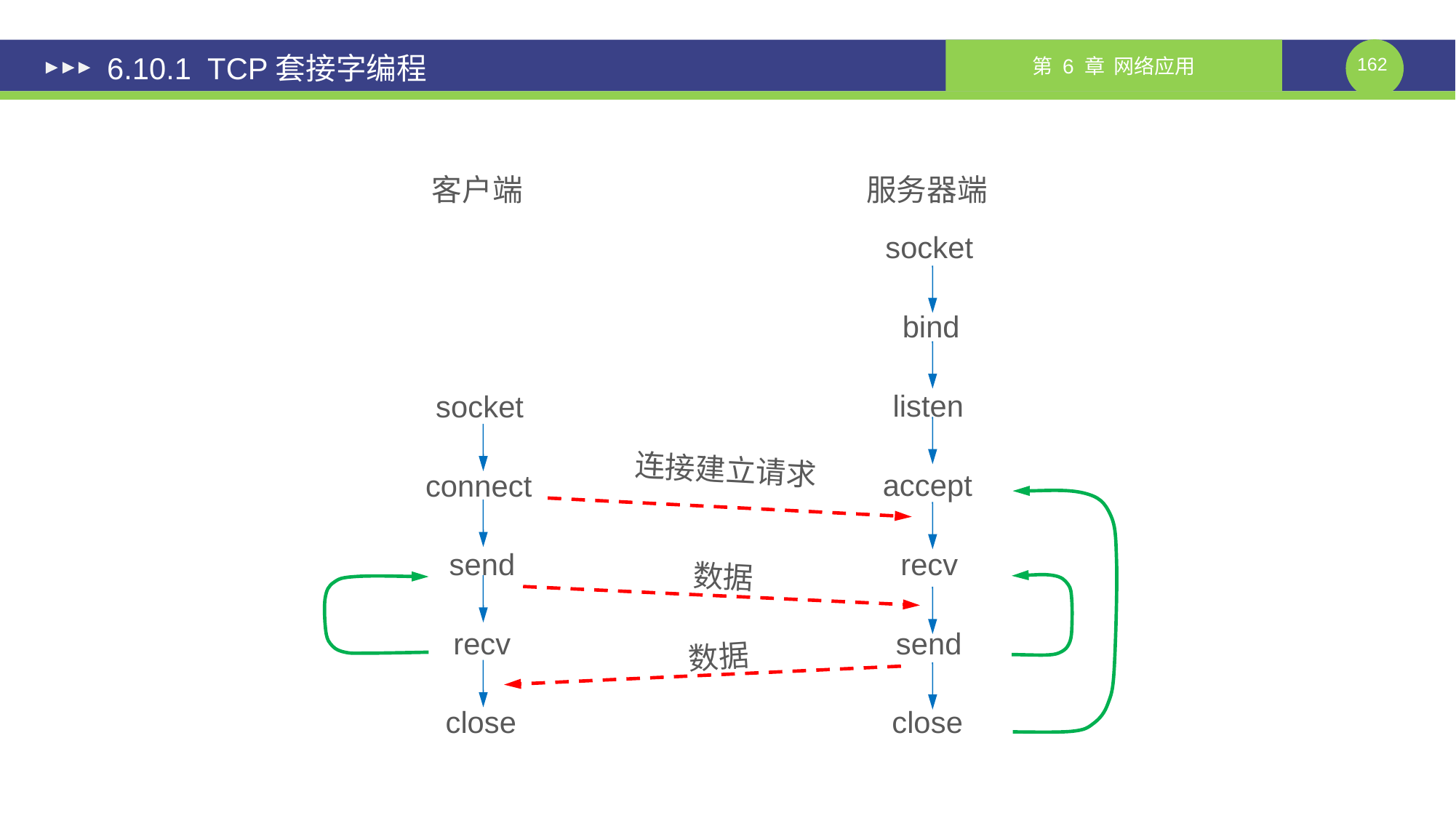

# 6.10.1  TCP套接字编程
客户端
服务器端
socket

bind

listen
socket

连接建立请求
accept
connect

send
recv
数据

recv
send
数据

close
close
课件制作人：谢钧  谢希仁